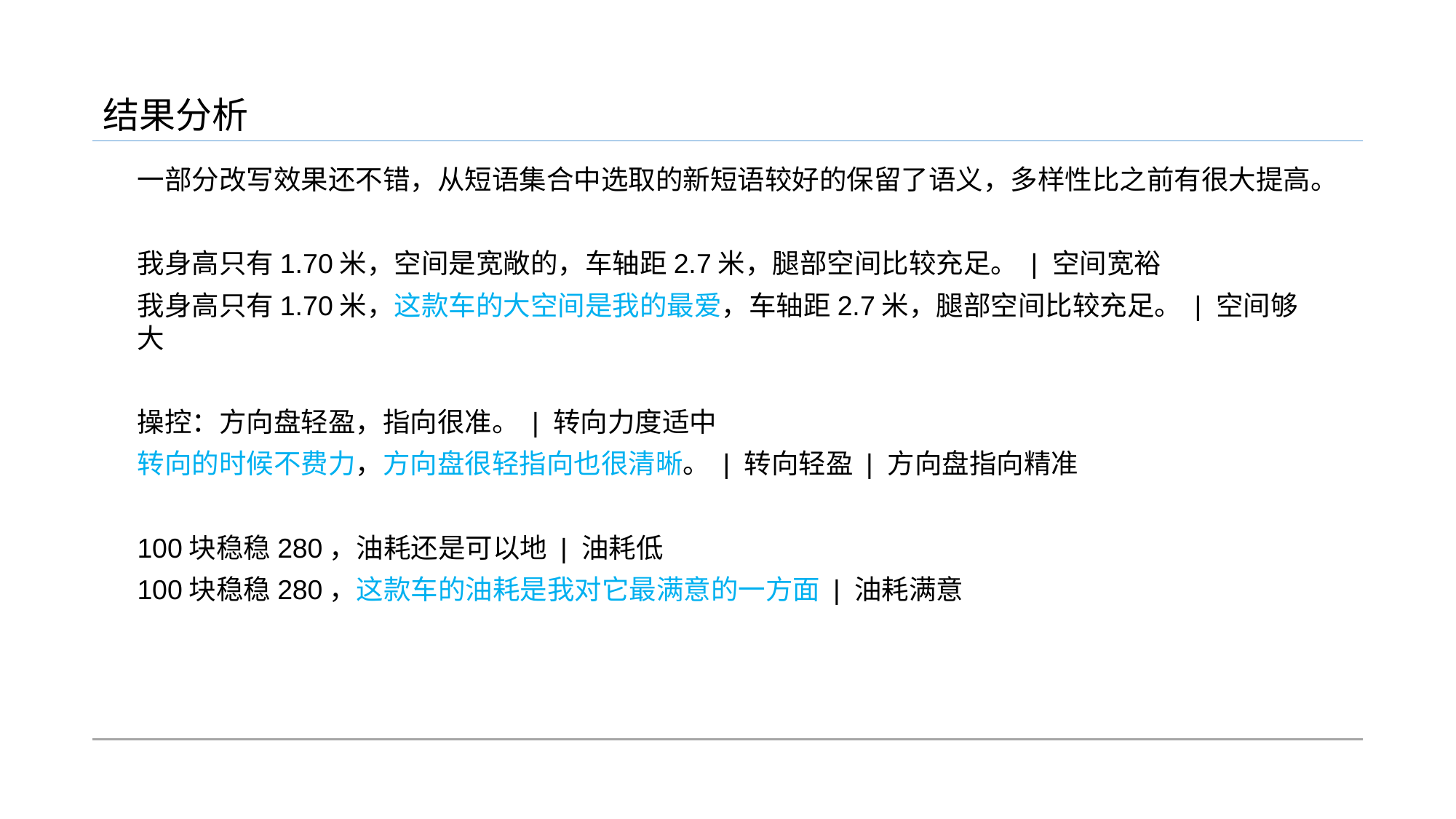

结果分析
一部分改写效果还不错，从短语集合中选取的新短语较好的保留了语义，多样性比之前有很大提高。

我身高只有1.70米，空间是宽敞的，车轴距2.7米，腿部空间比较充足。 | 空间宽裕
我身高只有1.70米，这款车的大空间是我的最爱，车轴距2.7米，腿部空间比较充足。 | 空间够大

操控：方向盘轻盈，指向很准。 | 转向力度适中
转向的时候不费力，方向盘很轻指向也很清晰。 | 转向轻盈 | 方向盘指向精准

100块稳稳280，油耗还是可以地 | 油耗低
100块稳稳280，这款车的油耗是我对它最满意的一方面 | 油耗满意